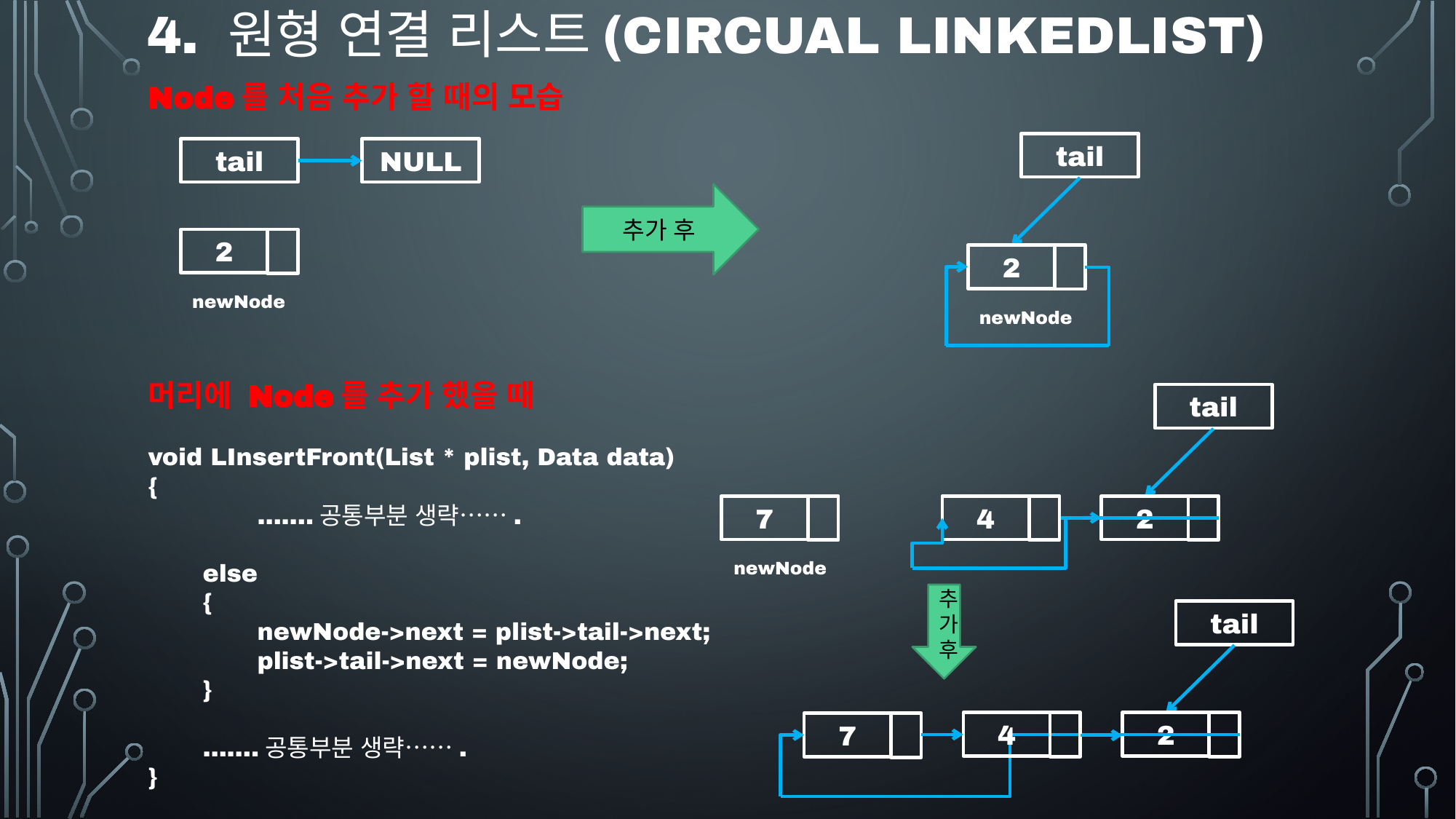

# 4. 원형 연결 리스트(circual LinkedList)
Node를 처음 추가 할 때의 모습

머리에 Node를 추가 했을 때

void LInsertFront(List * plist, Data data)
{
	…….공통부분 생략…….

else
{
newNode->next = plist->tail->next;
plist->tail->next = newNode;
}

…….공통부분 생략…….
}
tail
2

newNode
tail
NULL
2

newNode
추가 후
tail
4

2

7

newNode
추
가
후
tail
4

2

7